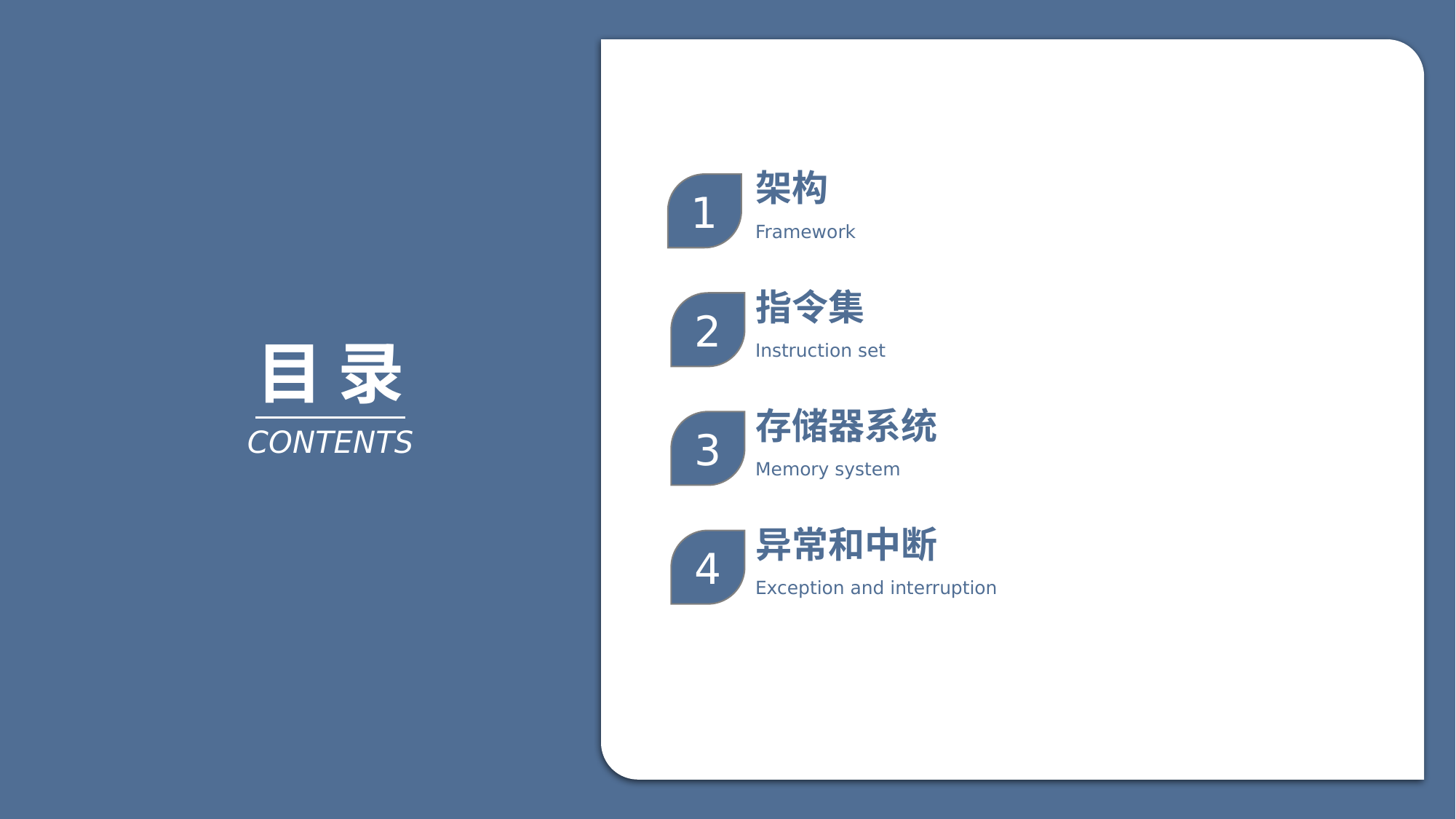

架构
Framework
1
指令集
Instruction set
2
目 录
存储器系统
Memory system
3
CONTENTS
异常和中断
Exception and interruption
4